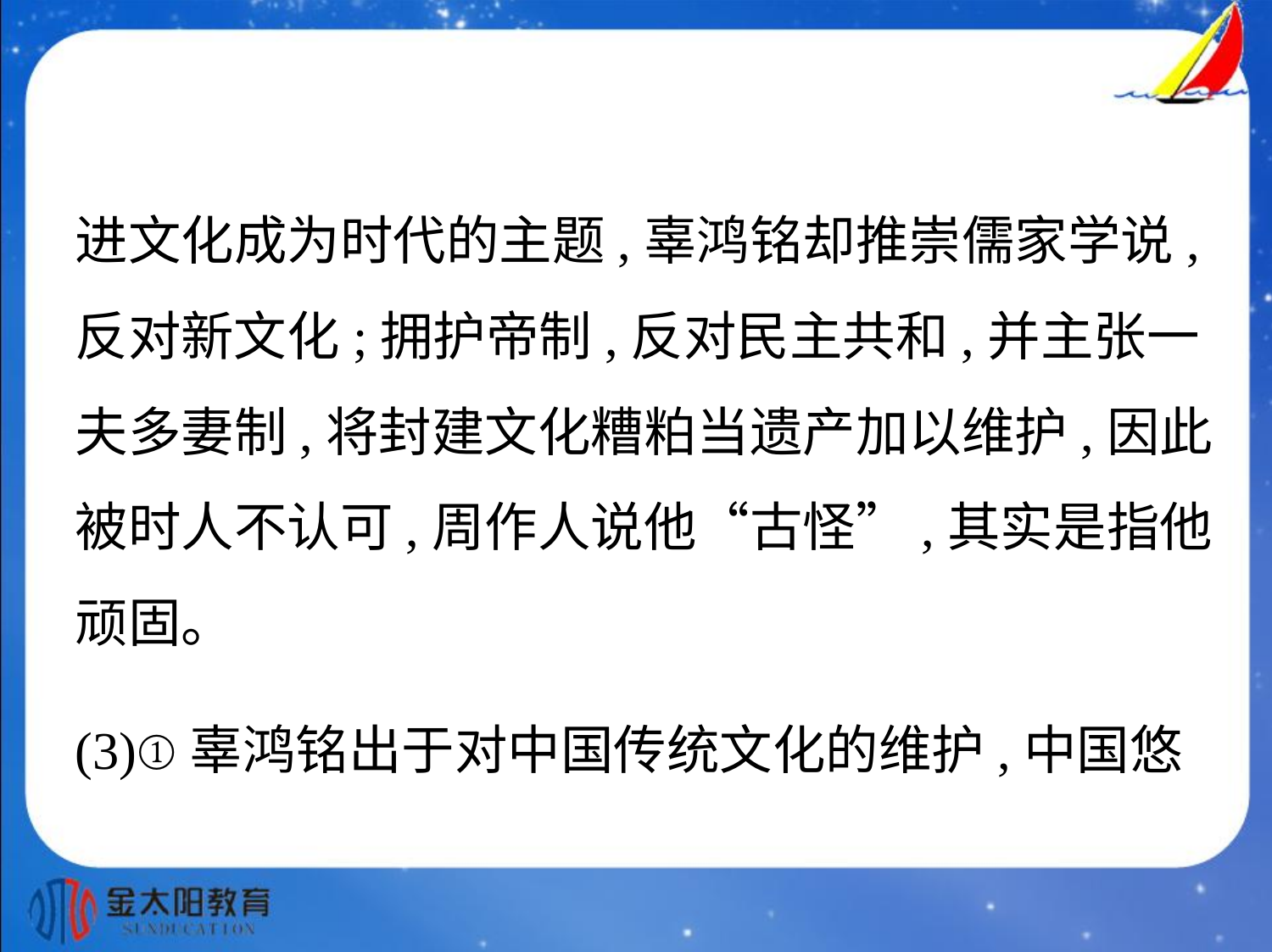

进文化成为时代的主题,辜鸿铭却推崇儒家学说,
反对新文化;拥护帝制,反对民主共和,并主张一
夫多妻制,将封建文化糟粕当遗产加以维护,因此
被时人不认可,周作人说他“古怪”,其实是指他
顽固。
(3)①辜鸿铭出于对中国传统文化的维护,中国悠